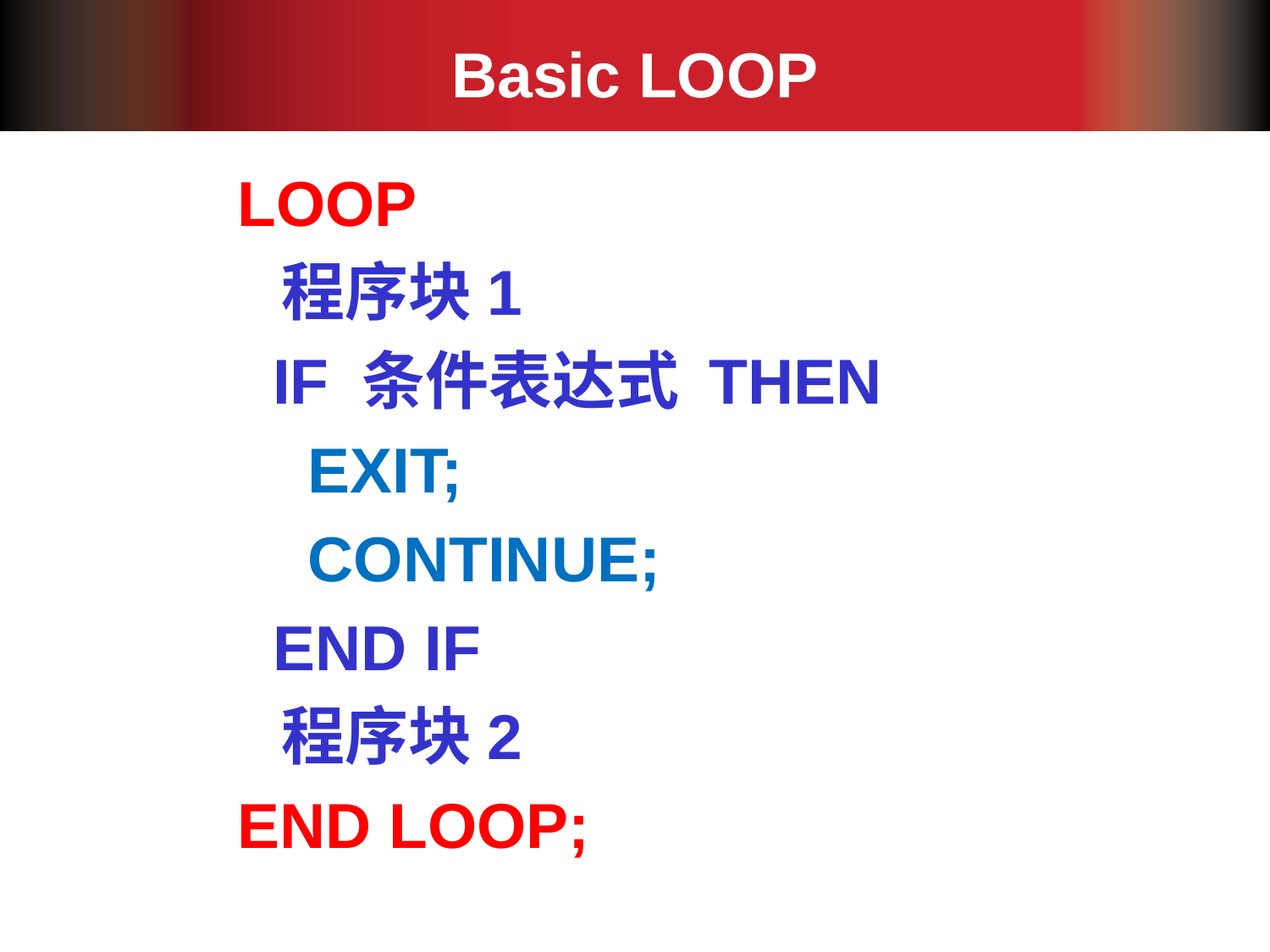

# Basic LOOP
LOOP
  程序块1
  IF 条件表达式 THEN
    EXIT;
    CONTINUE;
  END IF
  程序块2
END LOOP;